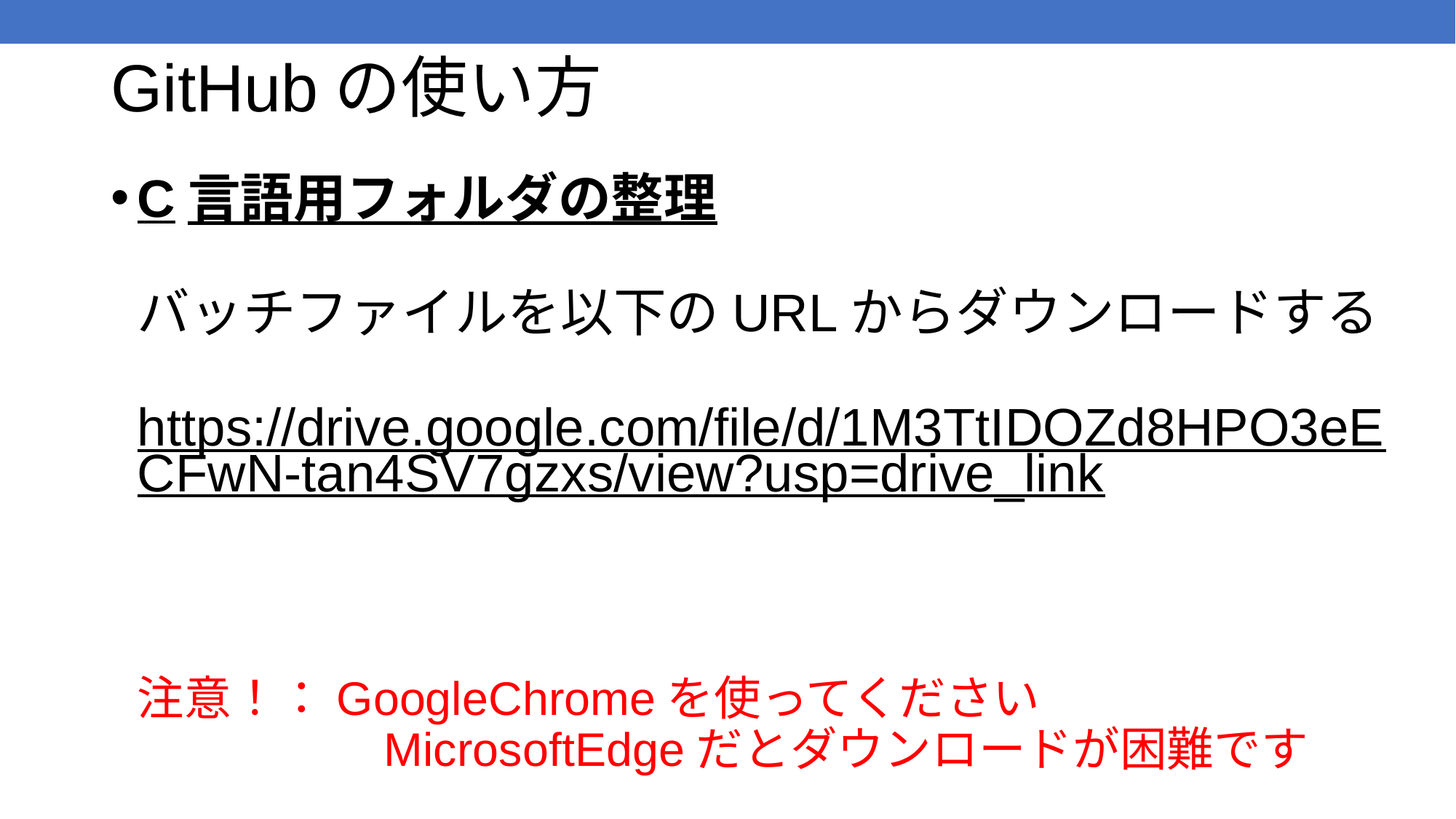

# GitHubの使い方
C言語用フォルダの整理
バッチファイルを以下のURLからダウンロードする
https://drive.google.com/file/d/1M3TtIDOZd8HPO3eECFwN-tan4SV7gzxs/view?usp=drive_link
注意！：GoogleChromeを使ってください
　　　　　MicrosoftEdgeだとダウンロードが困難です